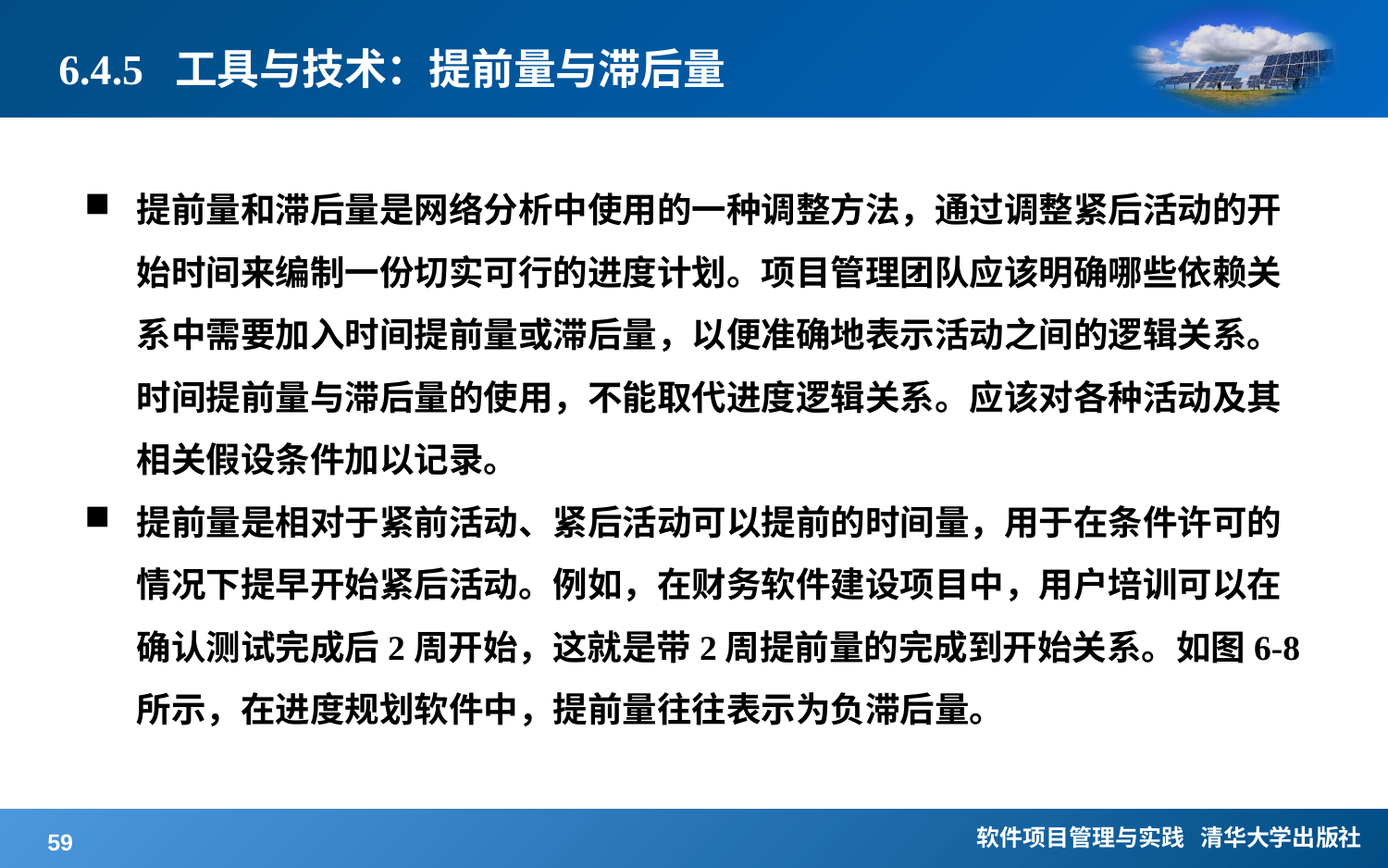

# 6.4.5  工具与技术：提前量与滞后量
提前量和滞后量是网络分析中使用的一种调整方法，通过调整紧后活动的开始时间来编制一份切实可行的进度计划。项目管理团队应该明确哪些依赖关系中需要加入时间提前量或滞后量，以便准确地表示活动之间的逻辑关系。时间提前量与滞后量的使用，不能取代进度逻辑关系。应该对各种活动及其相关假设条件加以记录。
提前量是相对于紧前活动、紧后活动可以提前的时间量，用于在条件许可的情况下提早开始紧后活动。例如，在财务软件建设项目中，用户培训可以在确认测试完成后2周开始，这就是带2周提前量的完成到开始关系。如图6-8所示，在进度规划软件中，提前量往往表示为负滞后量。